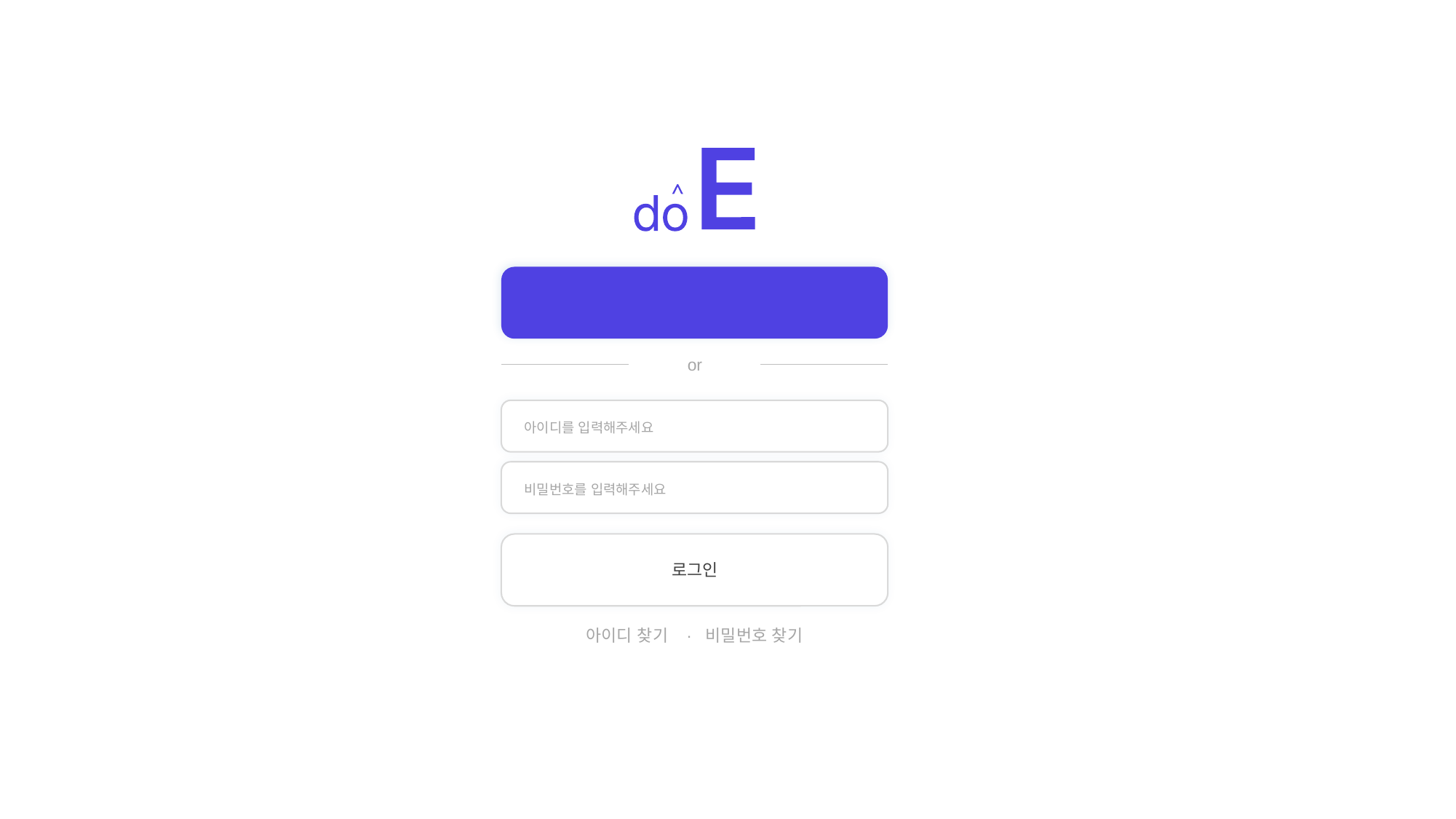

회원가입
or

아이디를 입력해주세요

비밀번호를 입력해주세요

로그인
아이디 찾기   ·  비밀번호 찾기